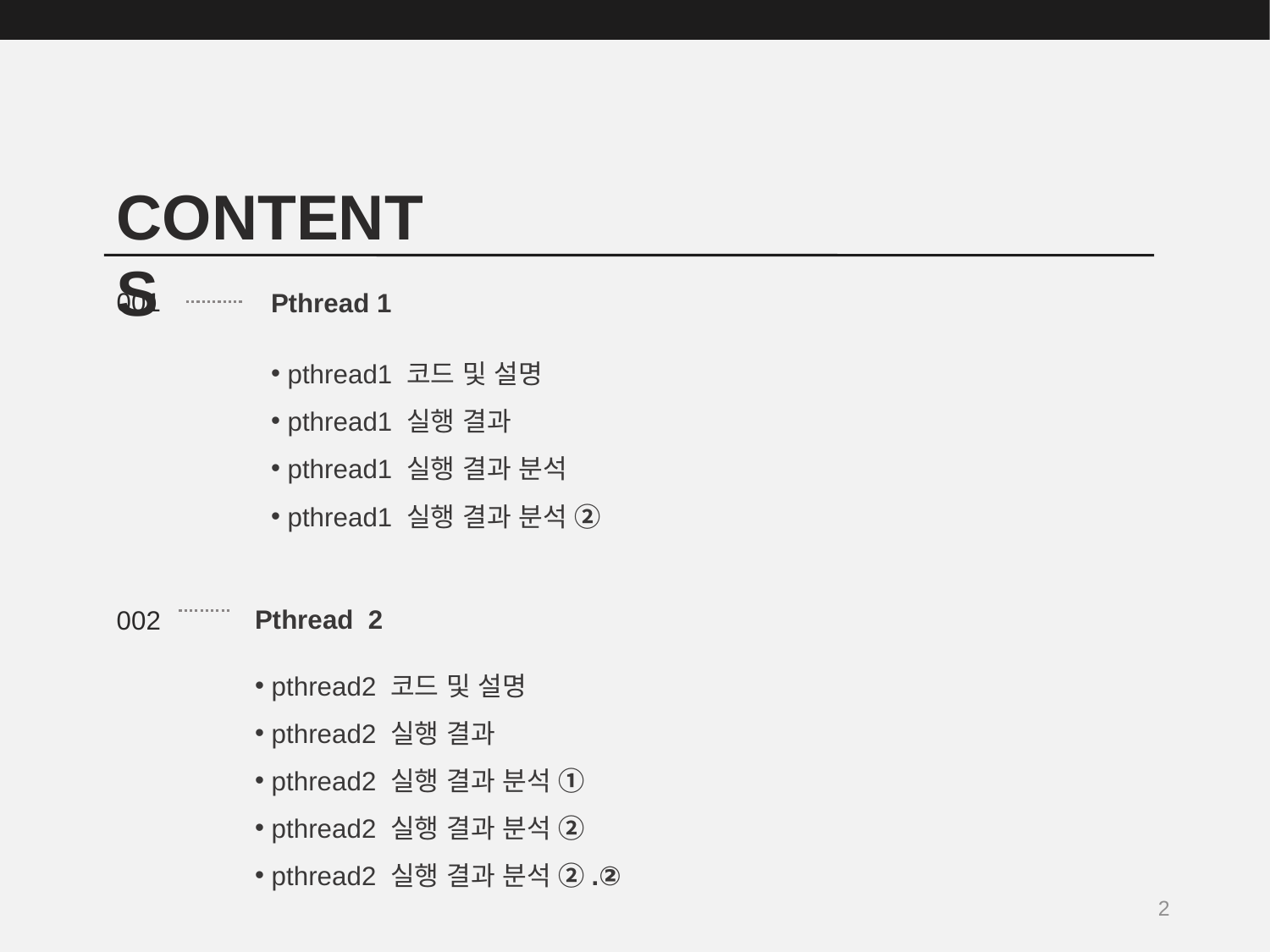

CONTENTS
001
Pthread 1
 pthread1 코드 및 설명
 pthread1 실행 결과
 pthread1 실행 결과 분석
 pthread1 실행 결과 분석 ②
Pthread  2
002
 pthread2 코드 및 설명
 pthread2 실행 결과
 pthread2 실행 결과 분석 ①
 pthread2 실행 결과 분석 ②
 pthread2 실행 결과 분석 ②.②
2